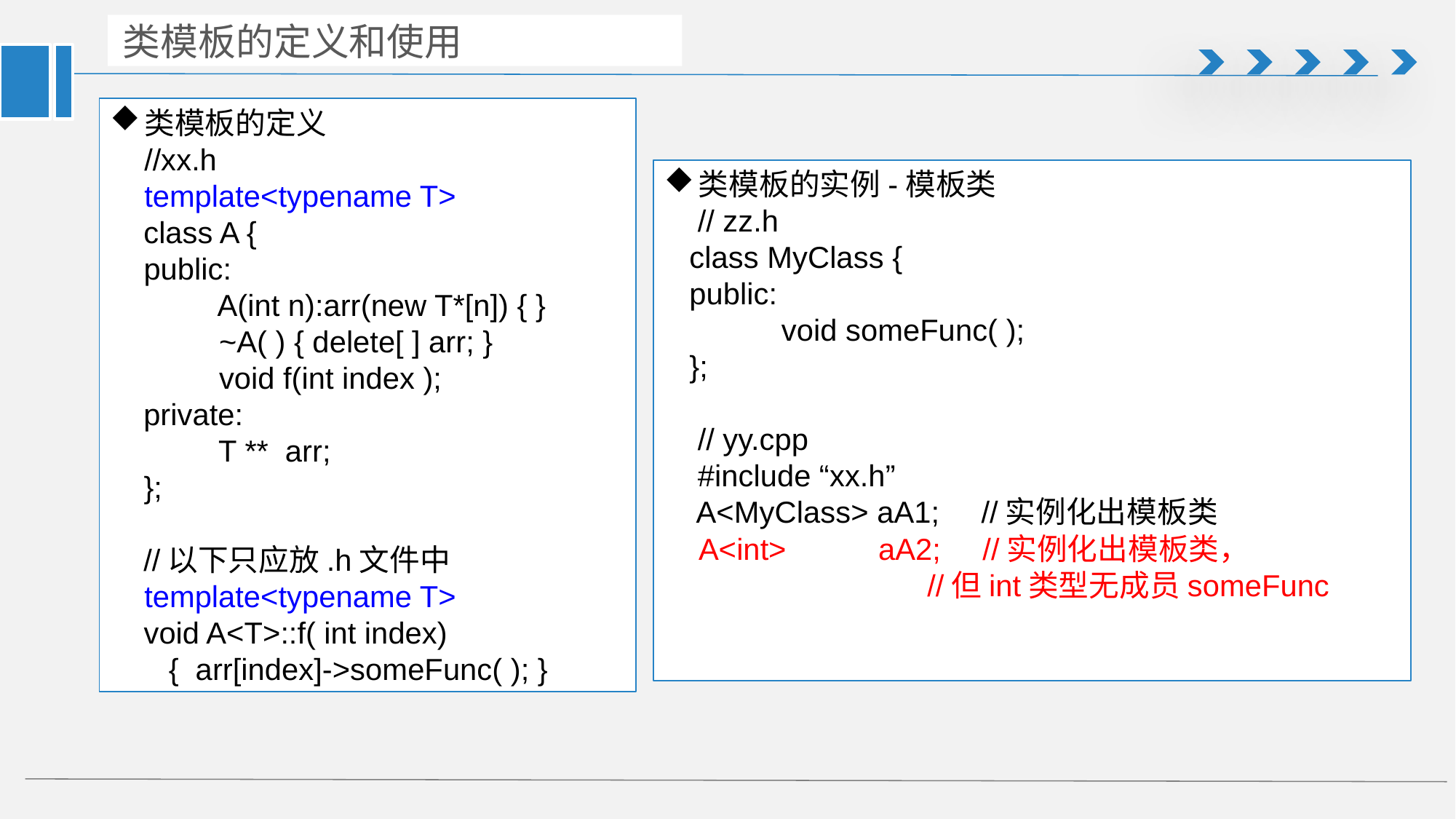

# 类模板的定义和使用
类模板的定义
//xx.h
template<typename T>
    class A {
    public:
             A(int n):arr(new T*[n]) { }
             ~A( ) { delete[ ] arr; }
             void f(int index );
    private:
             T **  arr;
    };

    //以下只应放.h文件中
    template<typename T>
    void A<T>::f( int index)
       {  arr[index]->someFunc( ); }
类模板的实例-模板类
    // zz.h
   class MyClass {
   public:
              void someFunc( );
   };

    // yy.cpp
    #include “xx.h”
    A<MyClass> aA1;     //实例化出模板类
    A<int>           aA2;     //实例化出模板类，
                                      //但int类型无成员someFunc